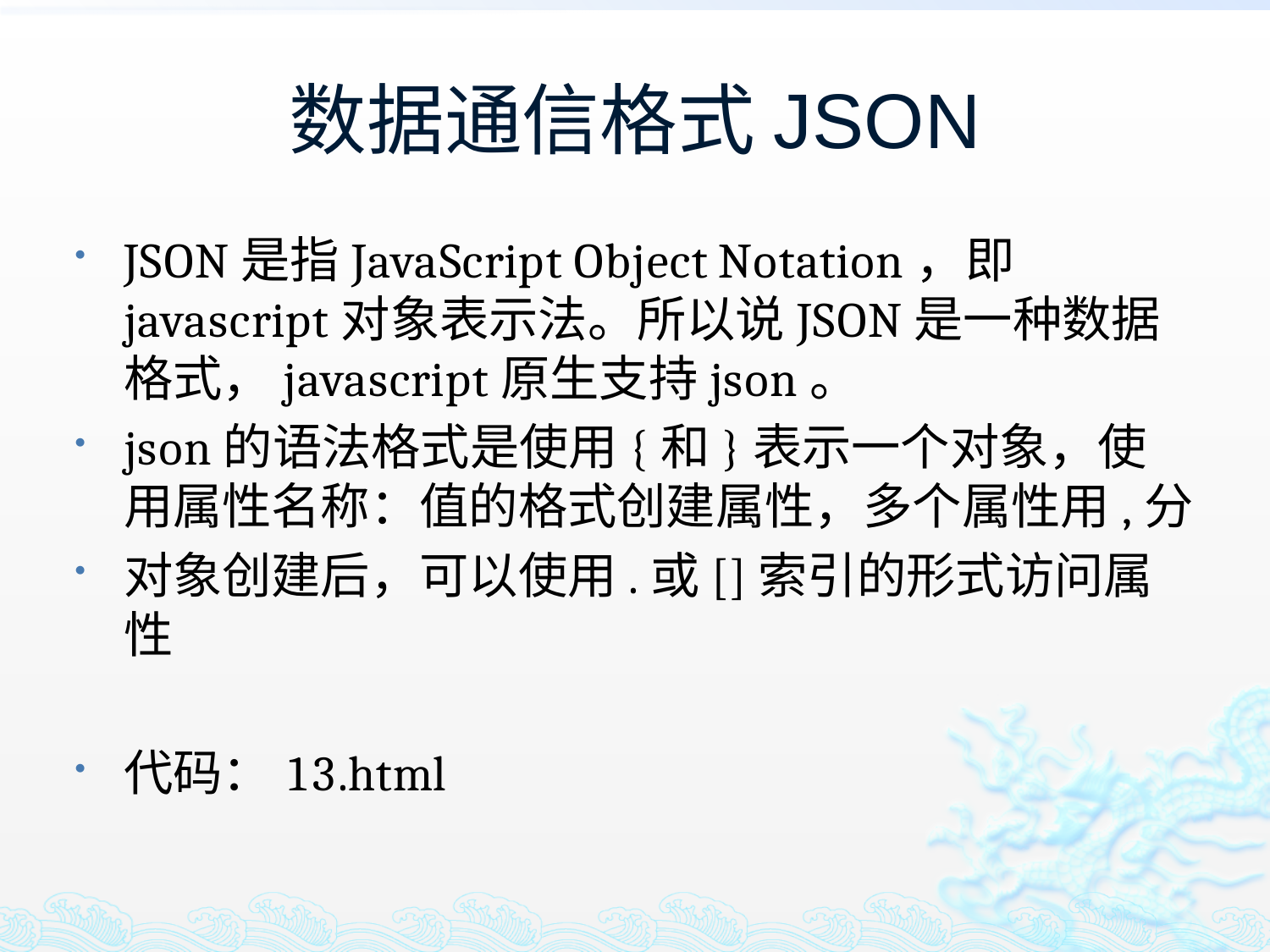

# 数据通信格式JSON
JSON是指JavaScript Object Notation，即javascript对象表示法。所以说JSON是一种数据格式，javascript原生支持json。
json的语法格式是使用{和}表示一个对象，使用属性名称：值的格式创建属性，多个属性用,分
对象创建后，可以使用.或[]索引的形式访问属性

代码：13.html